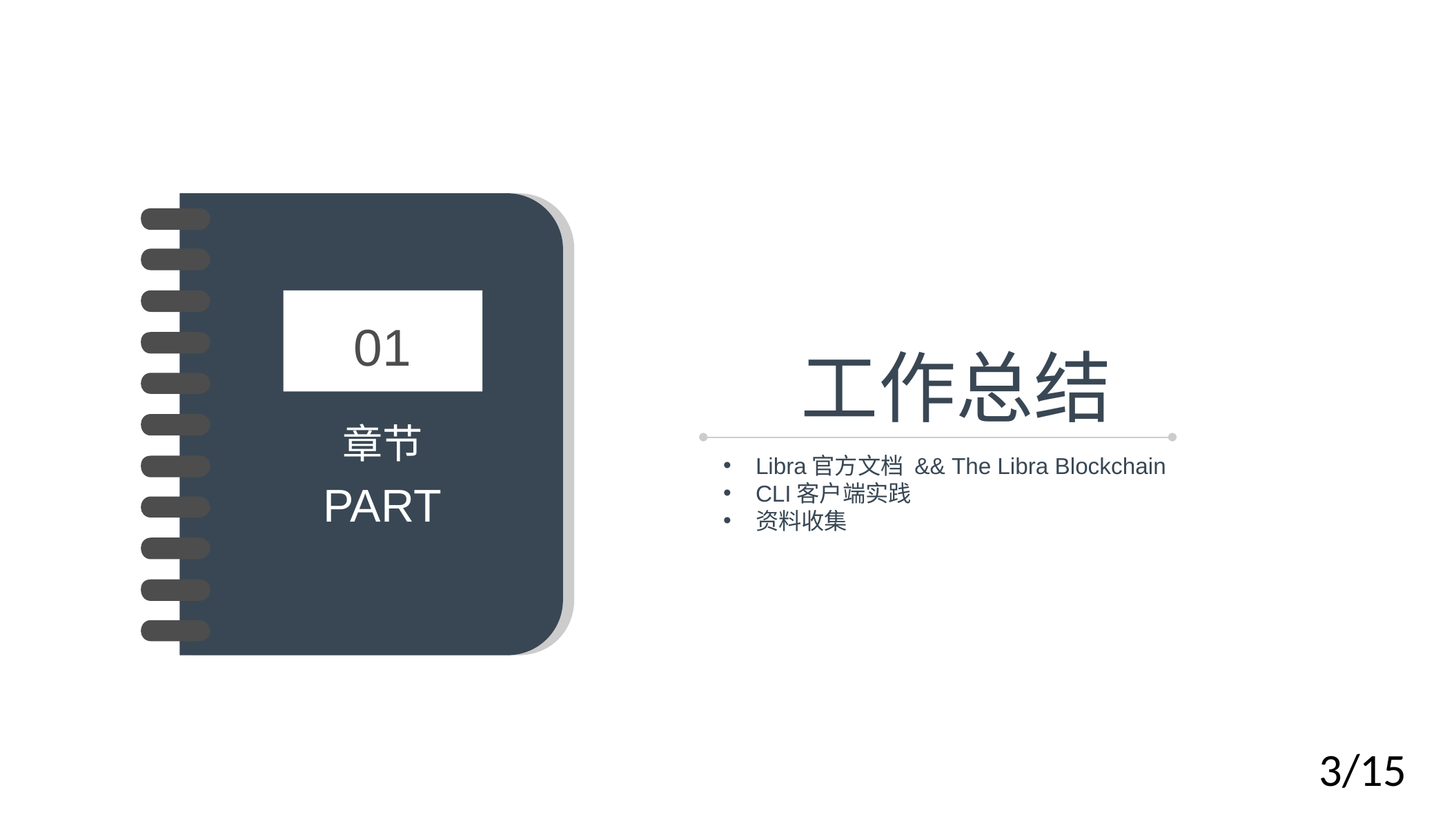

01
章节
PART
工作总结
Libra官方文档 && The Libra Blockchain
CLI客户端实践
资料收集
3/15